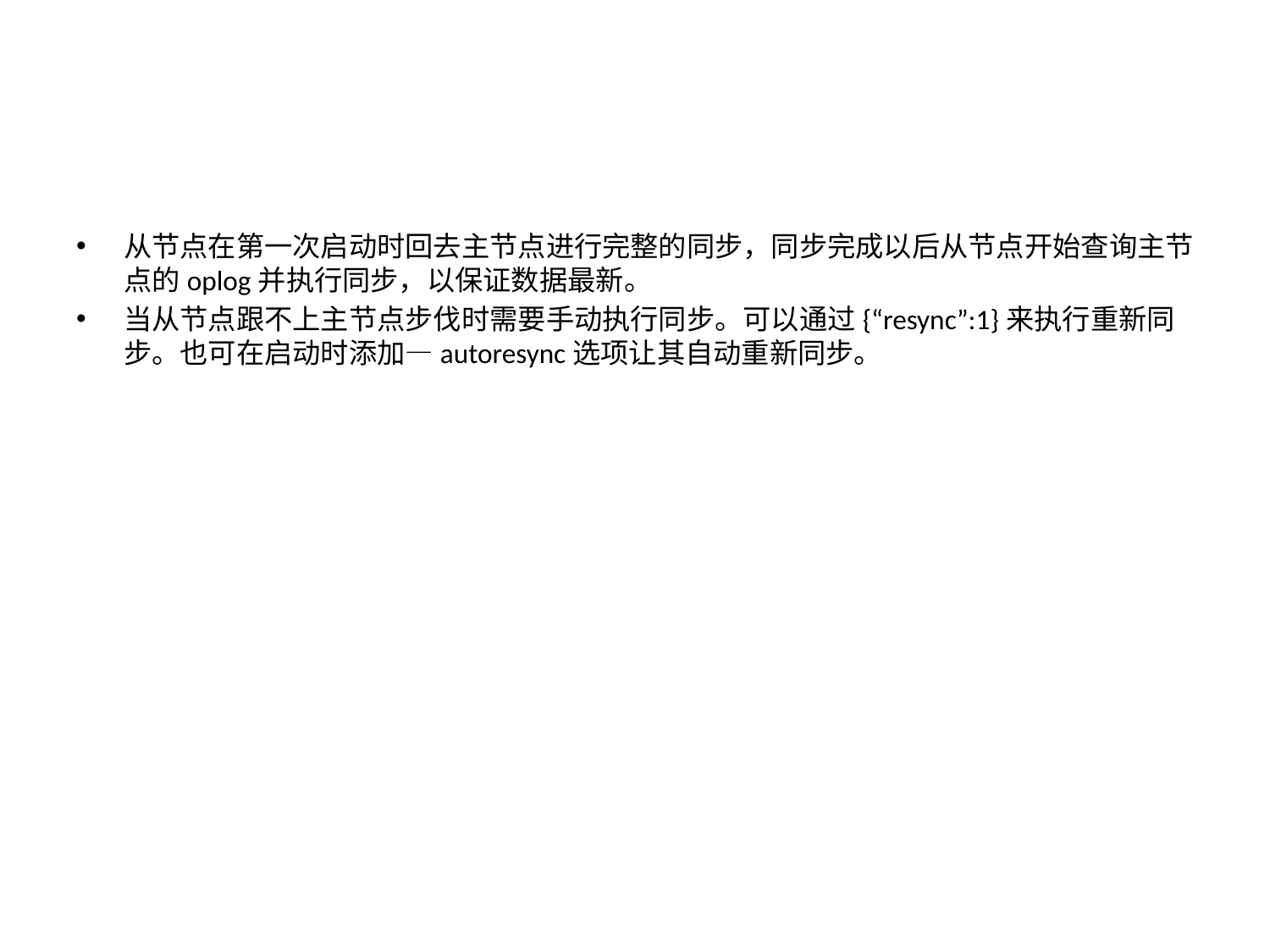

#
从节点在第一次启动时回去主节点进行完整的同步，同步完成以后从节点开始查询主节点的oplog并执行同步，以保证数据最新。
当从节点跟不上主节点步伐时需要手动执行同步。可以通过{“resync”:1}来执行重新同步。也可在启动时添加—autoresync选项让其自动重新同步。